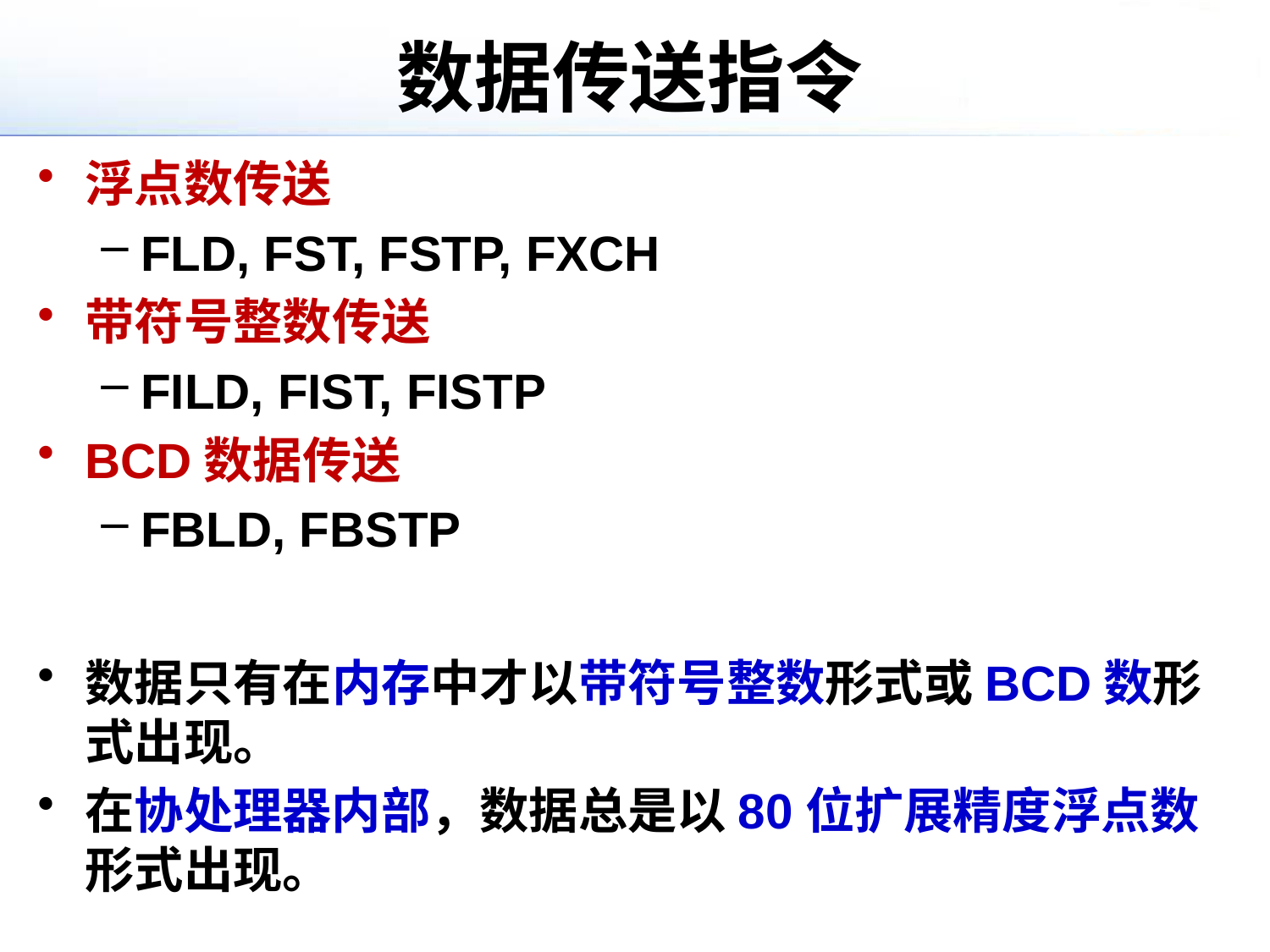

# 数据传送指令
浮点数传送
FLD, FST, FSTP, FXCH
带符号整数传送
FILD, FIST, FISTP
BCD数据传送
FBLD, FBSTP

数据只有在内存中才以带符号整数形式或BCD数形式出现。
在协处理器内部，数据总是以80位扩展精度浮点数形式出现。